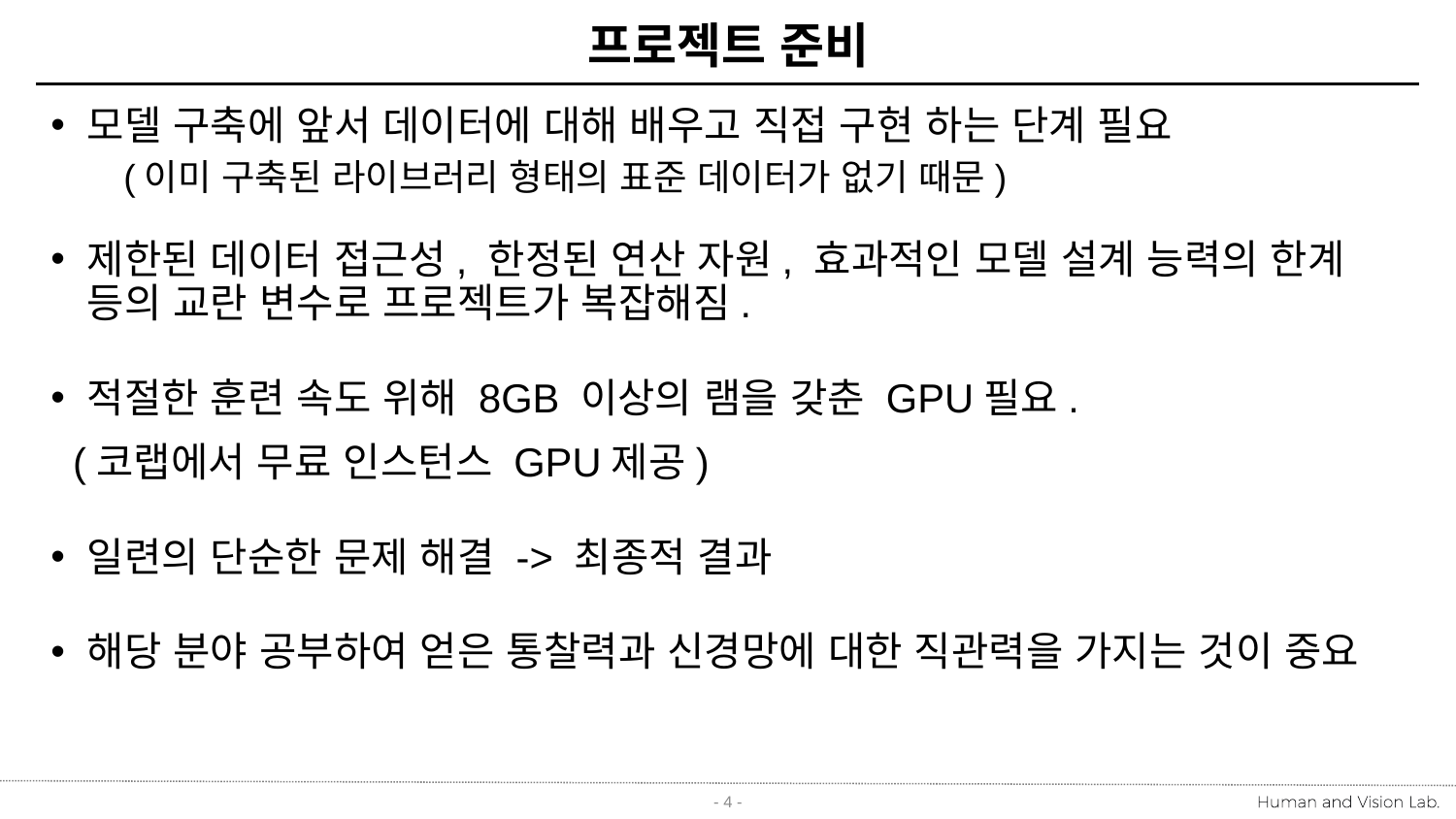

# 프로젝트 준비
모델 구축에 앞서 데이터에 대해 배우고 직접 구현 하는 단계 필요
(이미 구축된 라이브러리 형태의 표준 데이터가 없기 때문)

제한된 데이터 접근성, 한정된 연산 자원, 효과적인 모델 설계 능력의 한계 등의 교란 변수로 프로젝트가 복잡해짐.

적절한 훈련 속도 위해 8GB 이상의 램을 갖춘 GPU필요.
  (코랩에서 무료 인스턴스 GPU제공)

일련의 단순한 문제 해결 -> 최종적 결과

해당 분야 공부하여 얻은 통찰력과 신경망에 대한 직관력을 가지는 것이 중요
- 4 -